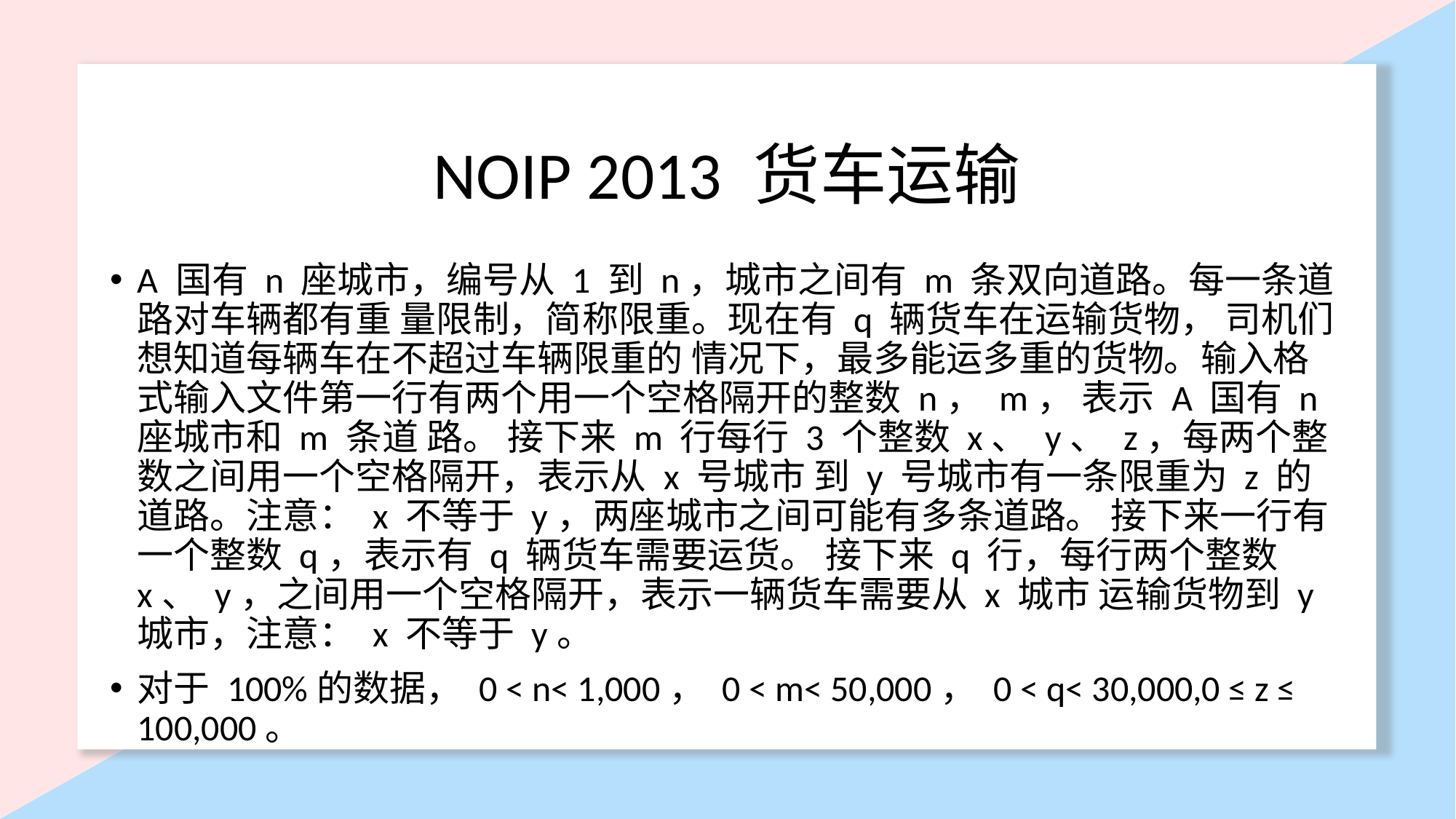

# NOIP 2013 货车运输
A 国有 n 座城市，编号从 1 到 n，城市之间有 m 条双向道路。每一条道路对车辆都有重 量限制，简称限重。现在有 q 辆货车在运输货物， 司机们想知道每辆车在不超过车辆限重的 情况下，最多能运多重的货物。输入格式输入文件第一行有两个用一个空格隔开的整数 n， m， 表示 A 国有 n 座城市和 m 条道 路。 接下来 m 行每行 3 个整数 x、 y、 z，每两个整数之间用一个空格隔开，表示从 x 号城市 到 y 号城市有一条限重为 z 的道路。注意： x 不等于 y，两座城市之间可能有多条道路。 接下来一行有一个整数 q，表示有 q 辆货车需要运货。 接下来 q 行，每行两个整数 x、 y，之间用一个空格隔开，表示一辆货车需要从 x 城市 运输货物到 y 城市，注意： x 不等于 y。
对于 100%的数据， 0 < n< 1,000， 0 < m< 50,000， 0 < q< 30,000,0 ≤ z ≤ 100,000。